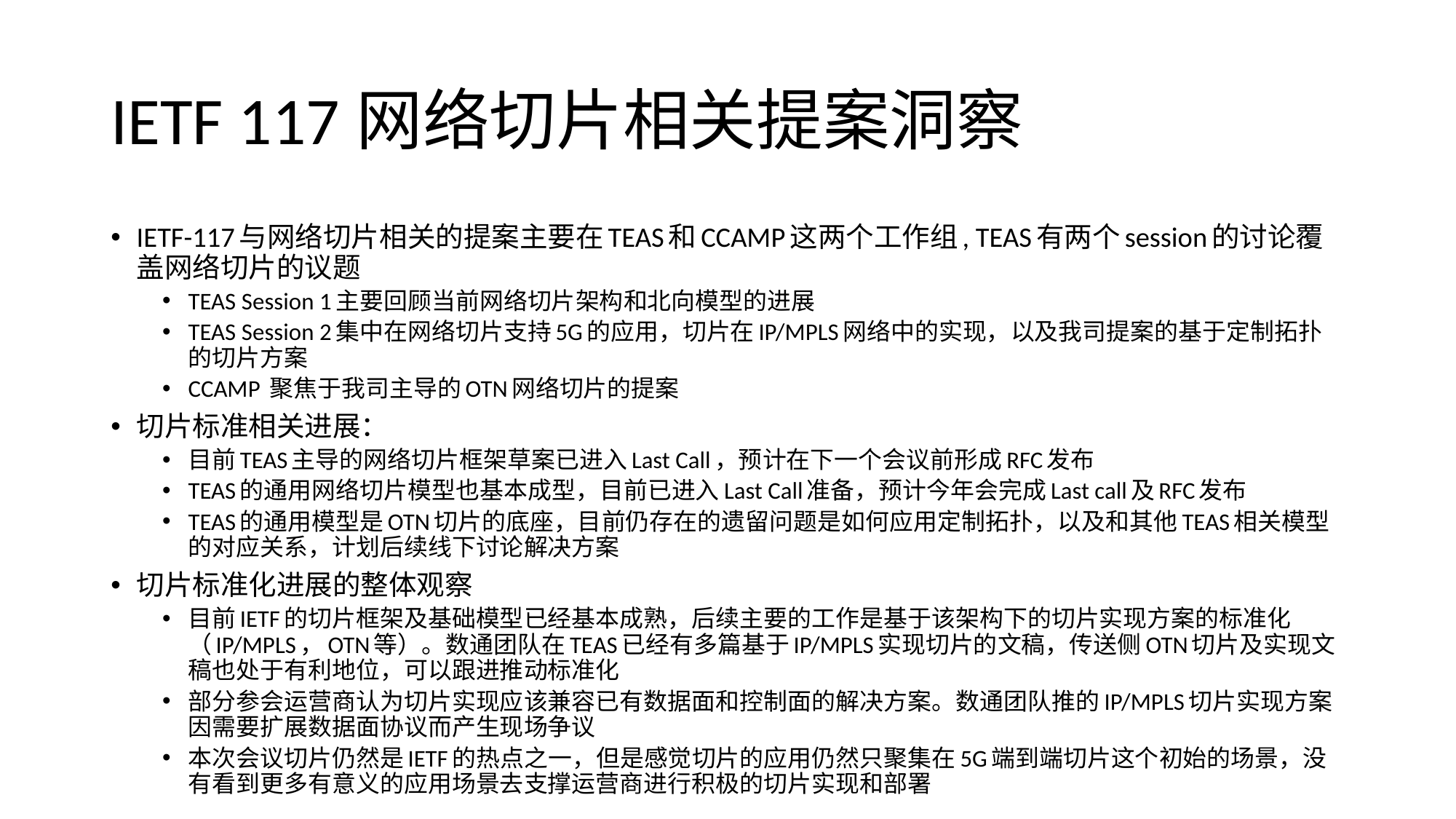

# IETF 117网络切片相关提案洞察
IETF-117与网络切片相关的提案主要在TEAS和CCAMP这两个工作组, TEAS有两个session的讨论覆盖网络切片的议题
TEAS Session 1主要回顾当前网络切片架构和北向模型的进展
TEAS Session 2集中在网络切片支持5G的应用，切片在IP/MPLS网络中的实现，以及我司提案的基于定制拓扑的切片方案
CCAMP 聚焦于我司主导的OTN网络切片的提案
切片标准相关进展：
目前TEAS主导的网络切片框架草案已进入Last Call，预计在下一个会议前形成RFC发布
TEAS的通用网络切片模型也基本成型，目前已进入Last Call准备，预计今年会完成Last call及RFC发布
TEAS的通用模型是OTN切片的底座，目前仍存在的遗留问题是如何应用定制拓扑，以及和其他TEAS相关模型的对应关系，计划后续线下讨论解决方案
切片标准化进展的整体观察
目前IETF的切片框架及基础模型已经基本成熟，后续主要的工作是基于该架构下的切片实现方案的标准化（IP/MPLS，OTN等）。数通团队在TEAS已经有多篇基于IP/MPLS实现切片的文稿，传送侧OTN切片及实现文稿也处于有利地位，可以跟进推动标准化
部分参会运营商认为切片实现应该兼容已有数据面和控制面的解决方案。数通团队推的IP/MPLS切片实现方案因需要扩展数据面协议而产生现场争议
本次会议切片仍然是IETF的热点之一，但是感觉切片的应用仍然只聚集在5G端到端切片这个初始的场景，没有看到更多有意义的应用场景去支撑运营商进行积极的切片实现和部署